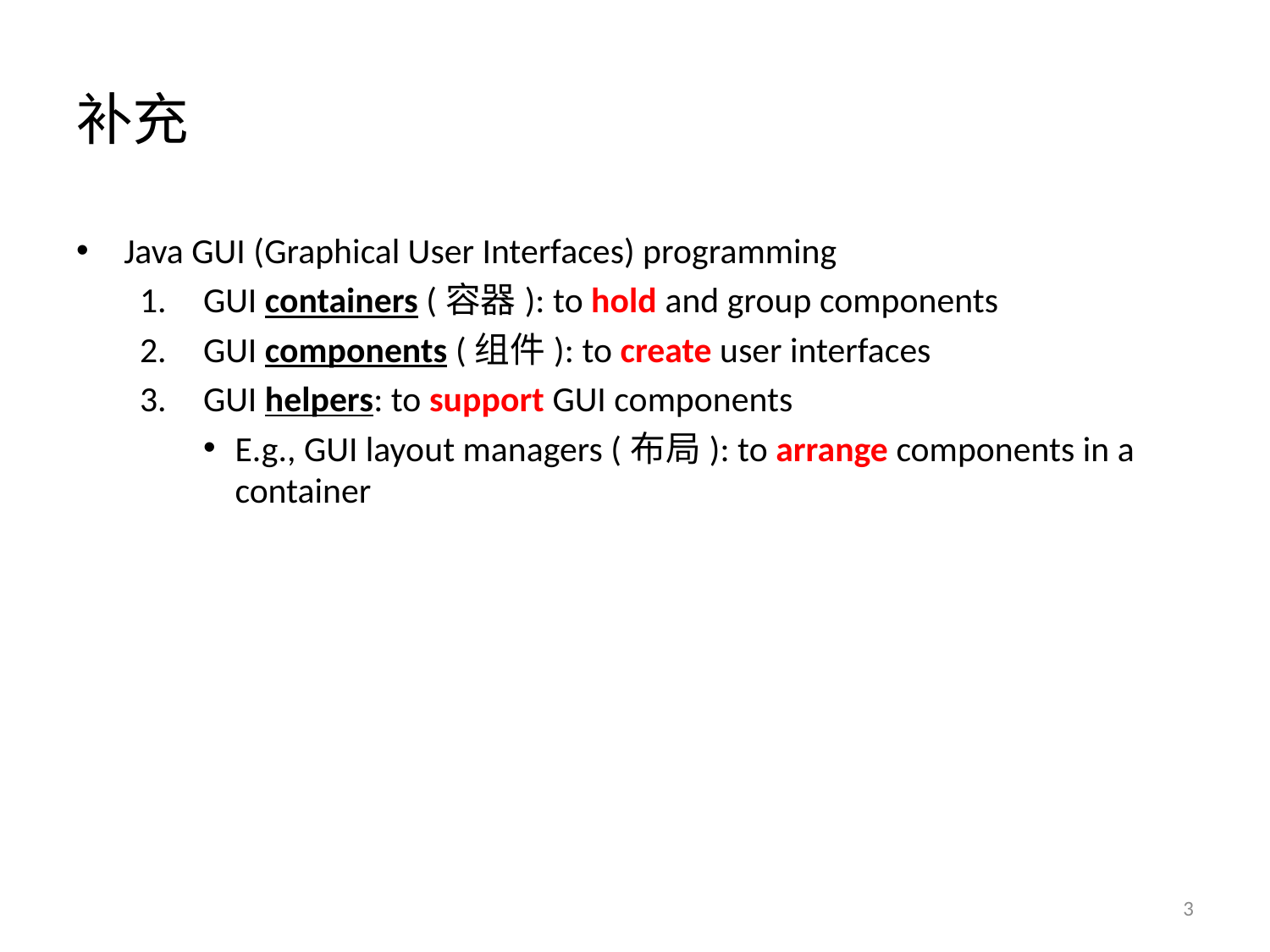

# 补充
Java GUI (Graphical User Interfaces) programming
GUI containers (容器): to hold and group components
GUI components (组件): to create user interfaces
GUI helpers: to support GUI components
E.g., GUI layout managers (布局): to arrange components in a container
3